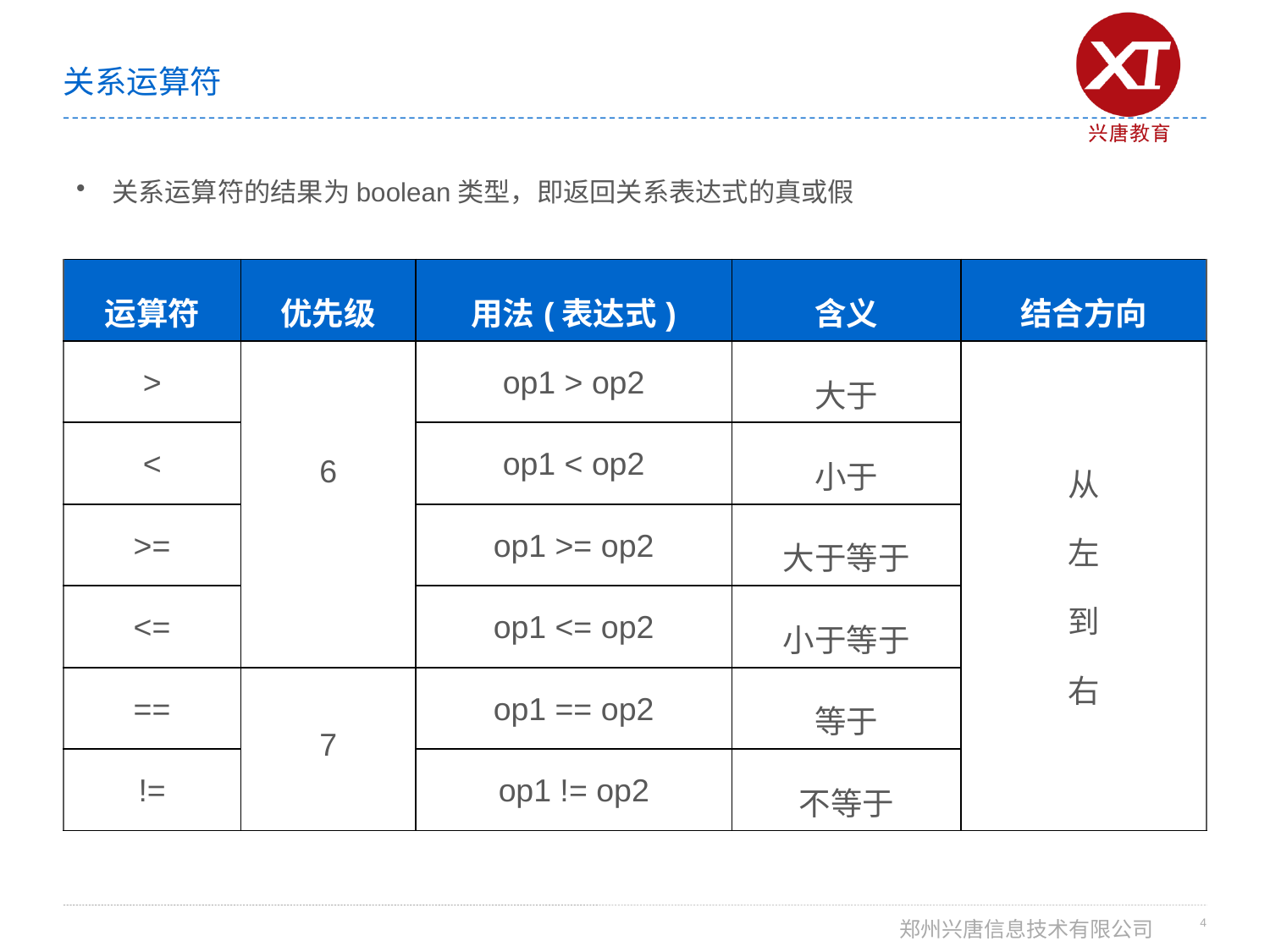

# 关系运算符
关系运算符的结果为boolean类型，即返回关系表达式的真或假

| 运算符 | 优先级 | 用法(表达式) | 含义 | 结合方向 |
| --- | --- | --- | --- | --- |
| > | 6 | op1 > op2 | 大于 | 从 左 到 右 |
| < |  | op1 < op2 | 小于 |  |
| >= |  | op1 >= op2 | 大于等于 |  |
| <= |  | op1 <= op2 | 小于等于 |  |
| == | 7 | op1 == op2 | 等于 |  |
| != |  | op1 != op2 | 不等于 |  |
4